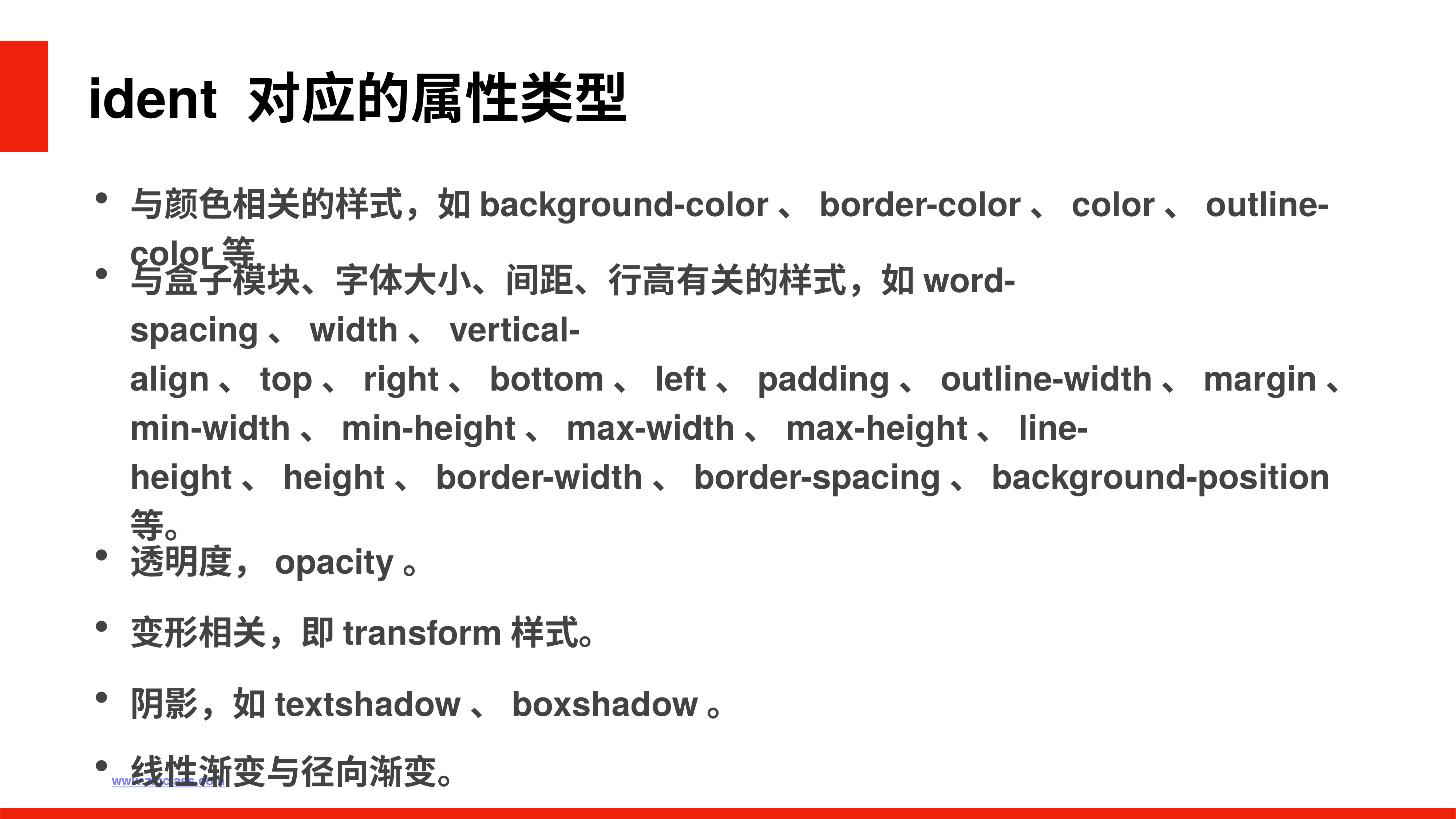

ident 对应的属性类型
与颜色相关的样式，如background-color、border-color、color、outline-color等
与盒子模块、字体大小、间距、行高有关的样式，如word-spacing、width、vertical-align、top、right、bottom、left、padding、outline-width、margin、min-width、min-height、max-width、max-height、line-height、height、border-width、border-spacing、background-position等。
透明度，opacity。
变形相关，即transform样式。
阴影，如textshadow、boxshadow。
线性渐变与径向渐变。
追梦课堂   临汾首家专业的web前端培训机构                                                          www.zmclass.com
17